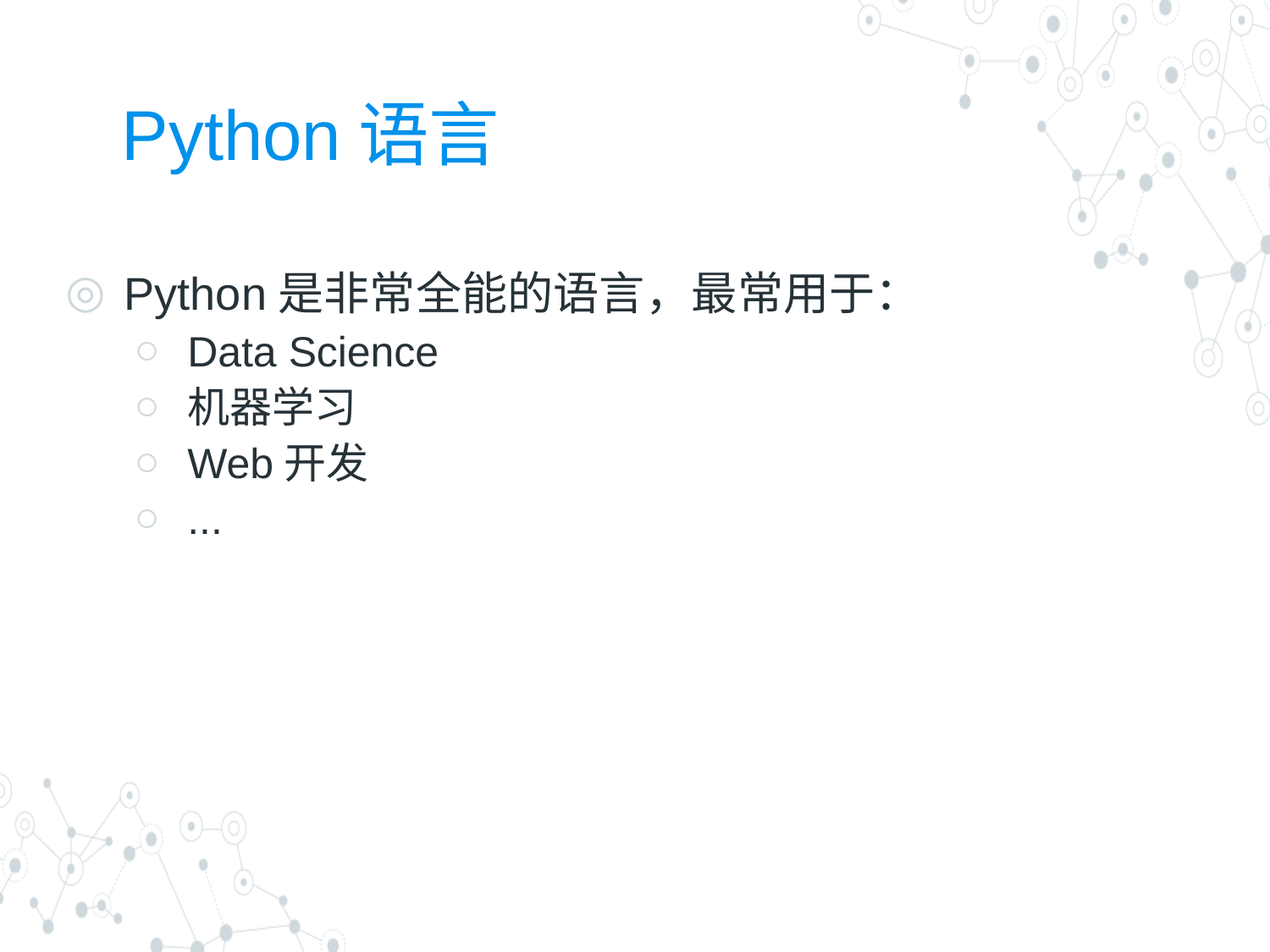

# Python语言
Python是非常全能的语言，最常用于：
Data Science
机器学习
Web开发
...